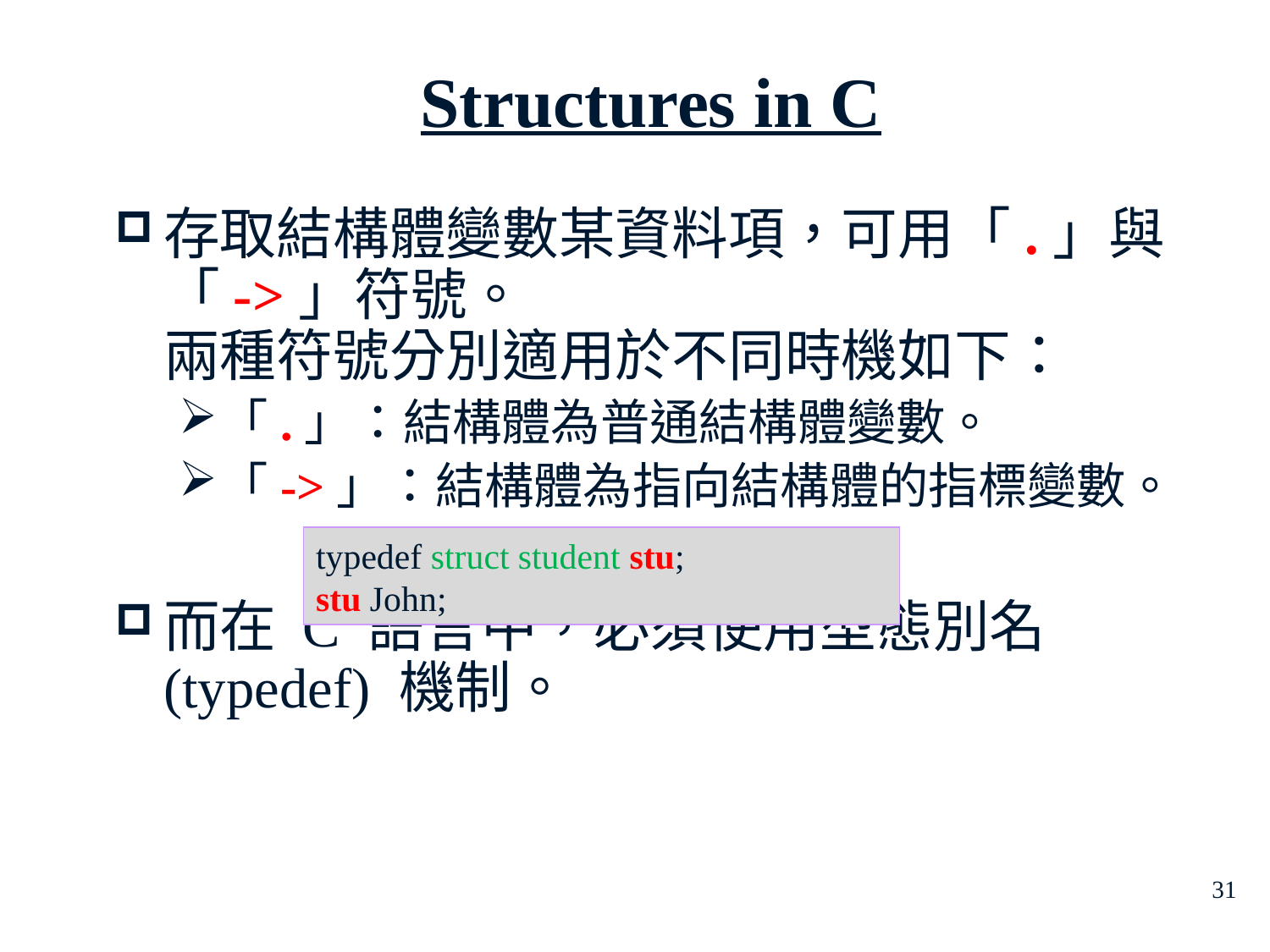

# Structures in C
存取結構體變數某資料項，可用「.」與「->」符號。
兩種符號分別適用於不同時機如下：
「.」：結構體為普通結構體變數。
「->」：結構體為指向結構體的指標變數。

而在 C 語言中，必須使用型態別名 (typedef) 機制。

用 typedef 為 student 定義一個別名 stu。因此可直接使用 stu 來宣告變數John，而不用再加入 struct 關鍵字。
typedef struct student stu;
stu John;
31